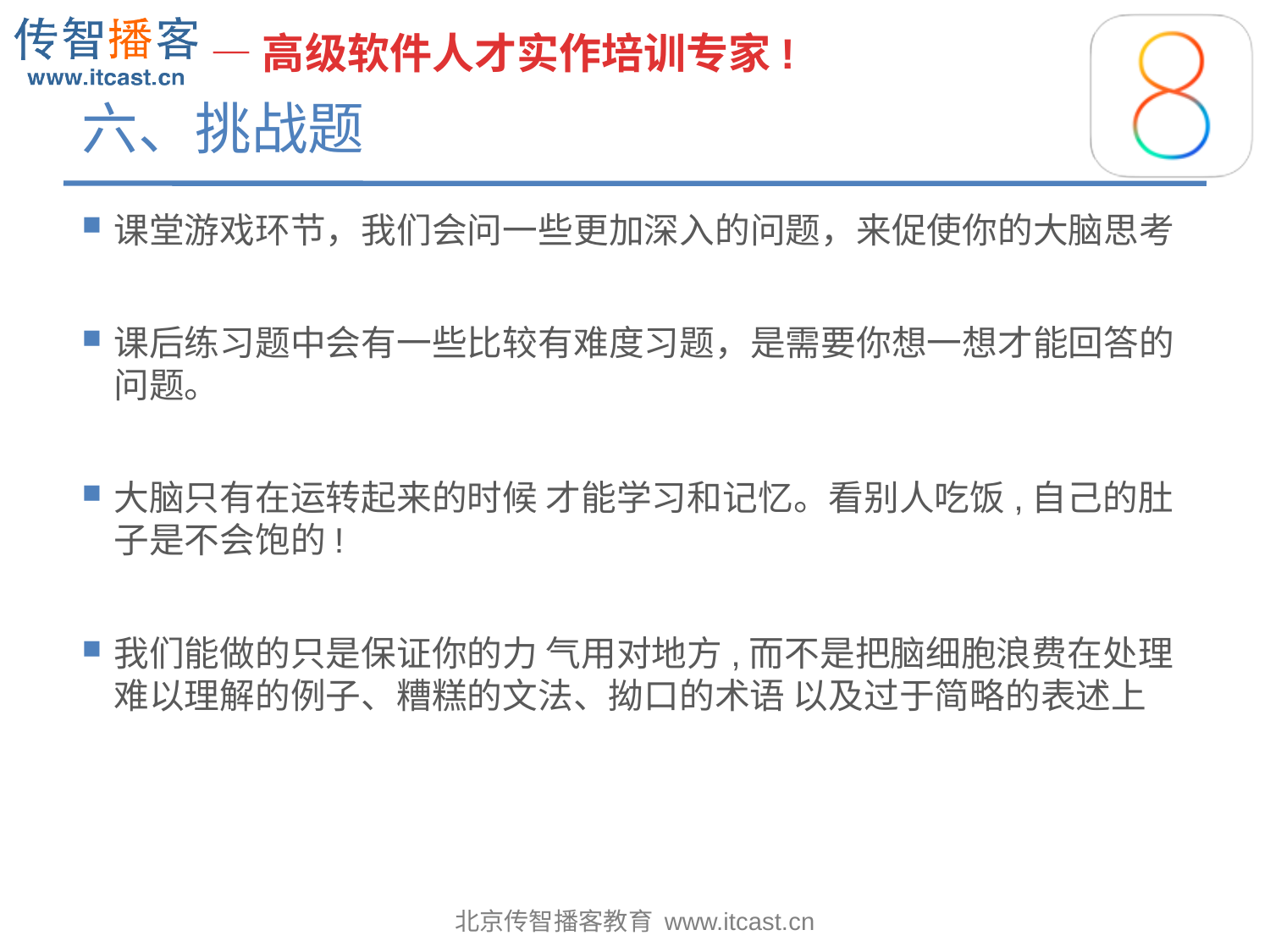

# 六、挑战题
课堂游戏环节，我们会问一些更加深入的问题，来促使你的大脑思考

课后练习题中会有一些比较有难度习题，是需要你想一想才能回答的问题。

大脑只有在运转起来的时候 才能学习和记忆。看别人吃饭,自己的肚子是不会饱的!

我们能做的只是保证你的力 气用对地方,而不是把脑细胞浪费在处理难以理解的例子、糟糕的文法、拗口的术语 以及过于简略的表述上